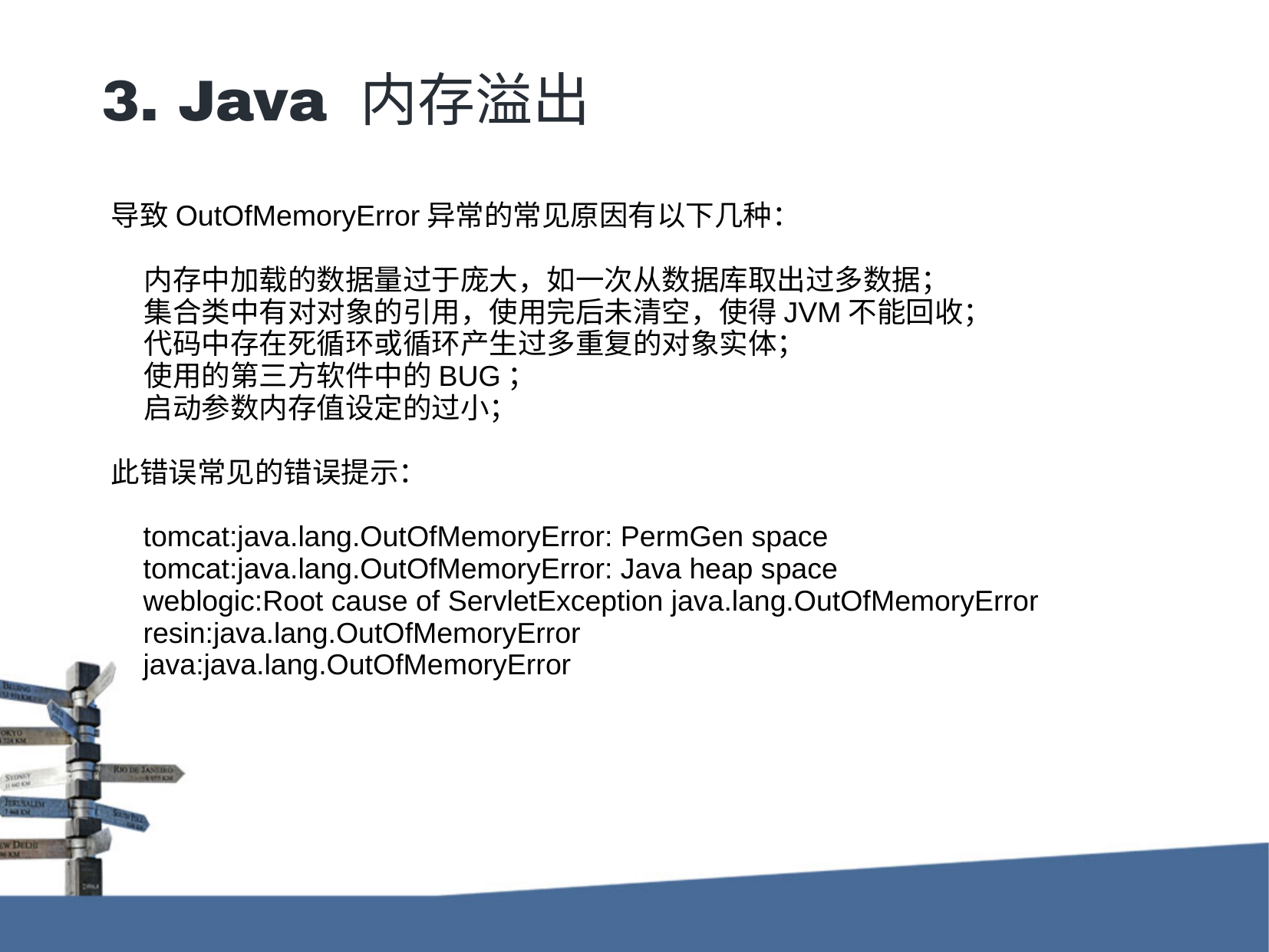

3. Java 内存溢出
导致OutOfMemoryError异常的常见原因有以下几种：

    内存中加载的数据量过于庞大，如一次从数据库取出过多数据；
    集合类中有对对象的引用，使用完后未清空，使得JVM不能回收；
    代码中存在死循环或循环产生过多重复的对象实体；
    使用的第三方软件中的BUG；
    启动参数内存值设定的过小；

此错误常见的错误提示：

    tomcat:java.lang.OutOfMemoryError: PermGen space
    tomcat:java.lang.OutOfMemoryError: Java heap space
    weblogic:Root cause of ServletException java.lang.OutOfMemoryError
    resin:java.lang.OutOfMemoryError
    java:java.lang.OutOfMemoryError